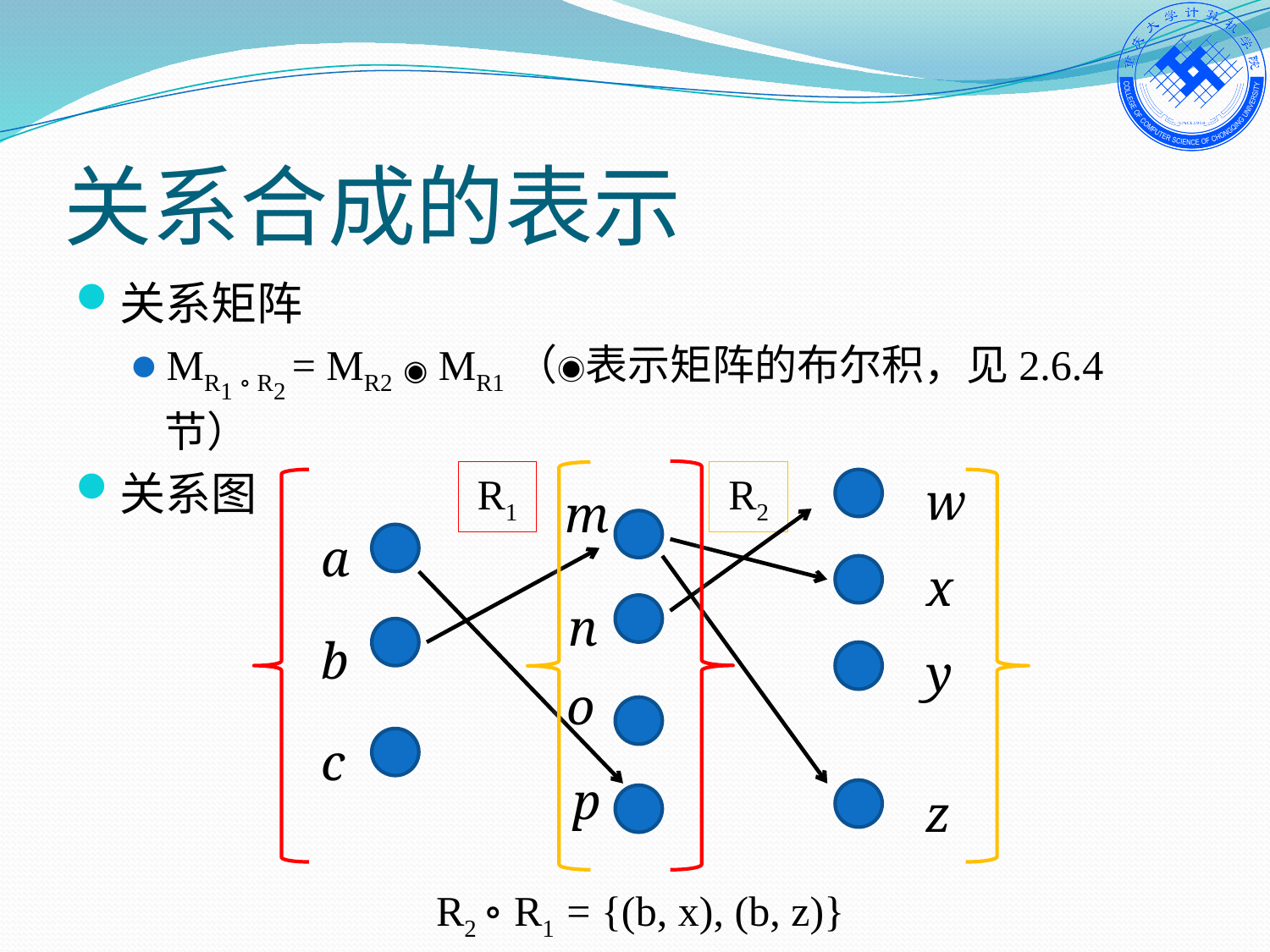

# 关系合成的表示
关系矩阵
MR1 ∘ R2 = MR2 ◉ MR1（◉表示矩阵的布尔积，见2.6.4节）
关系图

R1
R2

w

m

a

x

n

b
y

o

c

p
z

 R2 ∘ R1  = {(b, x), (b, z)}